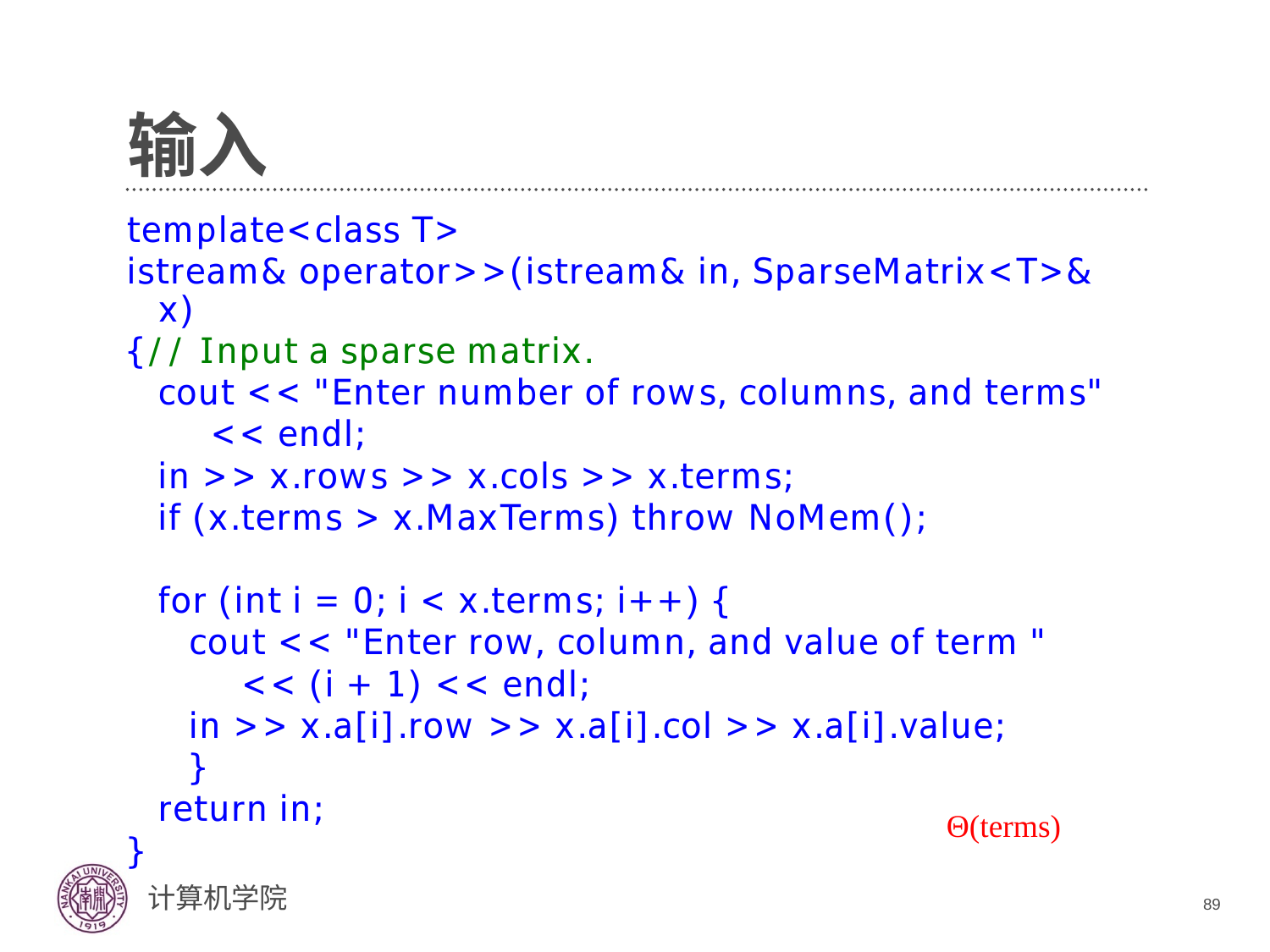

# 输入
template<class T>
istream& operator>>(istream& in, SparseMatrix<T>& x)
{// Input a sparse matrix.
   cout << "Enter number of rows, columns, and terms"
        << endl;
   in >> x.rows >> x.cols >> x.terms;
   if (x.terms > x.MaxTerms) throw NoMem();

   for (int i = 0; i < x.terms; i++) {
      cout << "Enter row, column, and value of term "
           << (i + 1) << endl;
      in >> x.a[i].row >> x.a[i].col >> x.a[i].value;
      }
   return in;
}
Θ(terms)
89